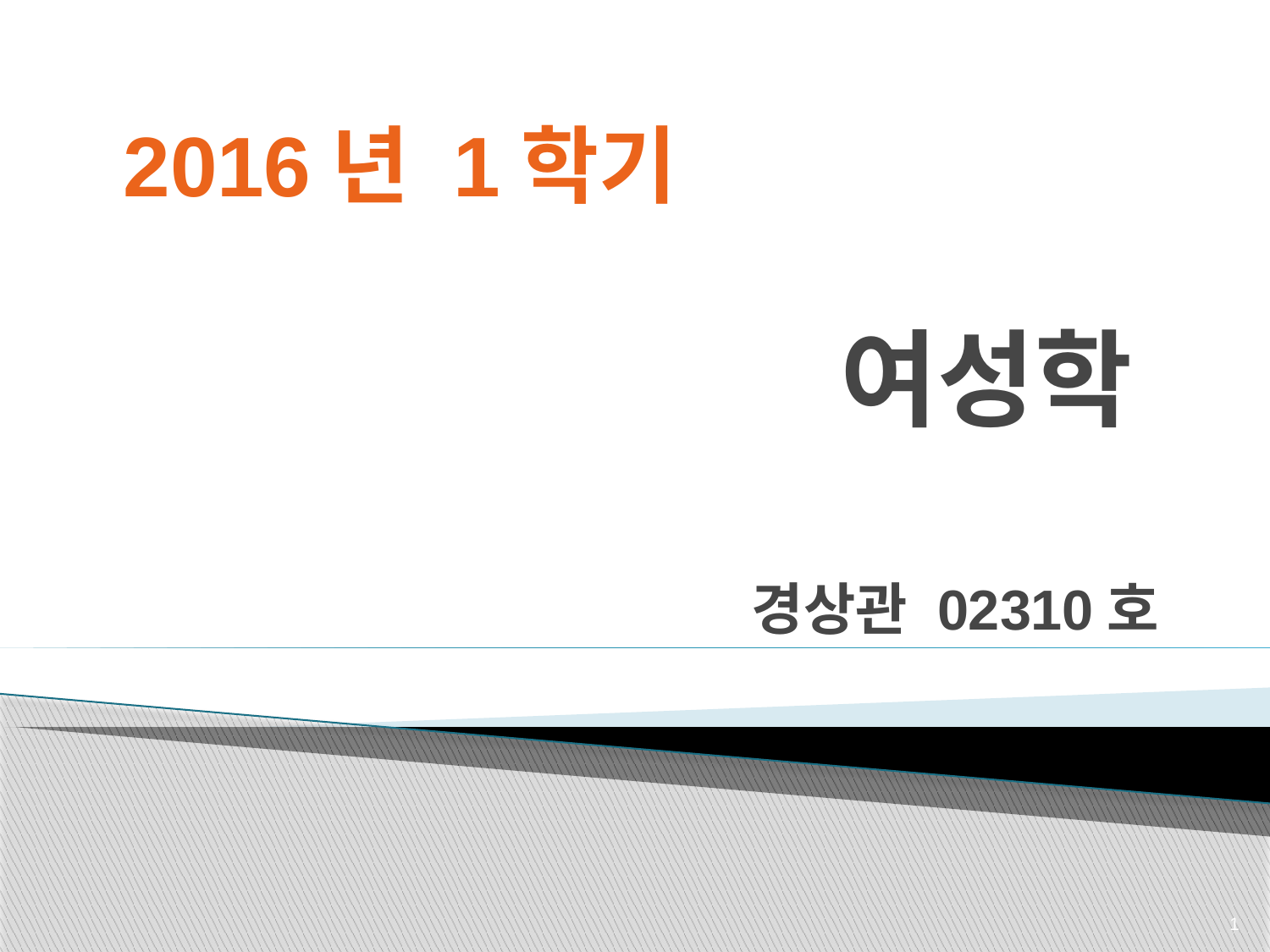

2016년 1학기
# 여성학

경상관 02310호

1